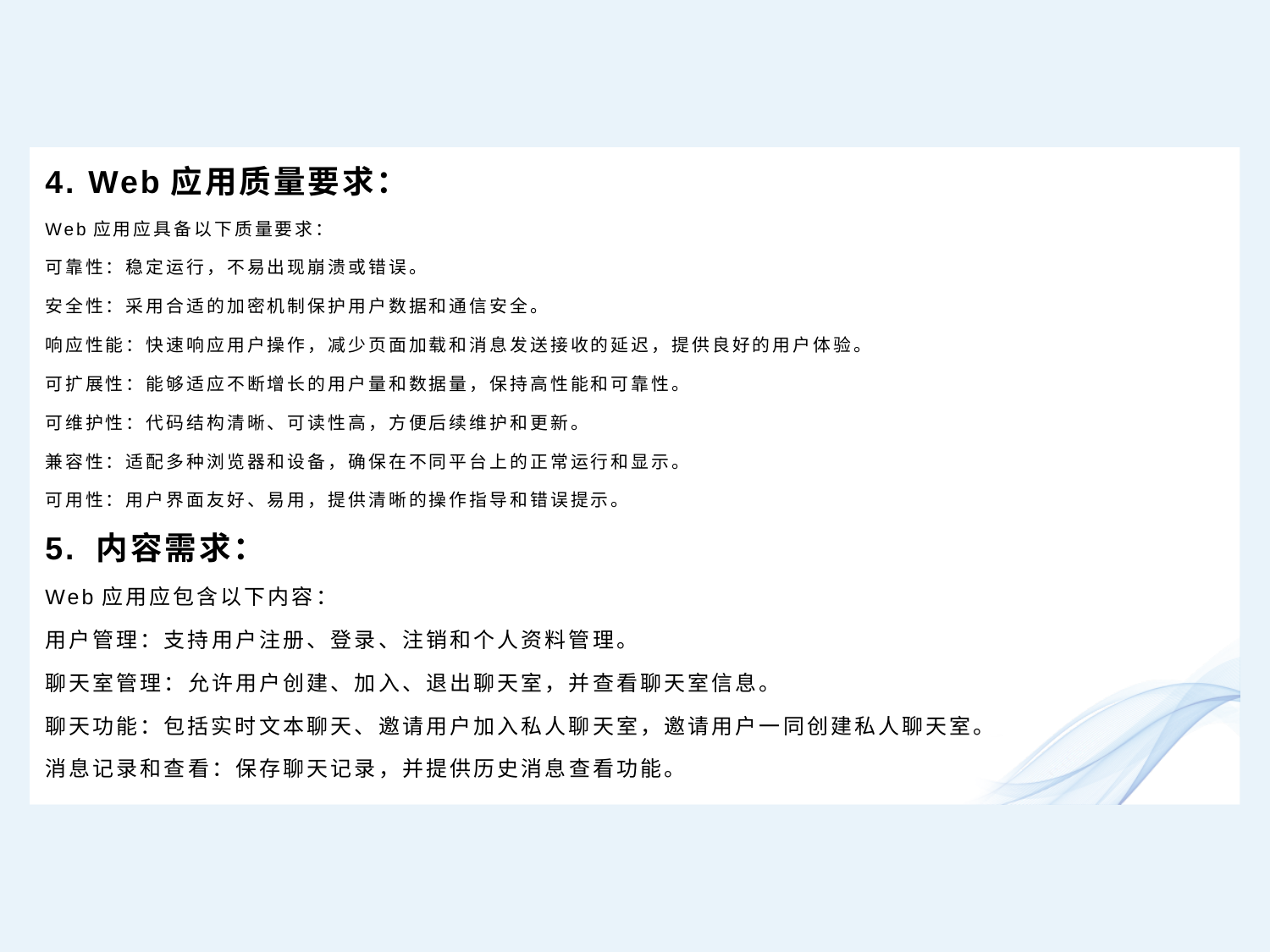

4. Web应用质量要求：
Web应用应具备以下质量要求：
可靠性：稳定运行，不易出现崩溃或错误。
安全性：采用合适的加密机制保护用户数据和通信安全。
响应性能：快速响应用户操作，减少页面加载和消息发送接收的延迟，提供良好的用户体验。
可扩展性：能够适应不断增长的用户量和数据量，保持高性能和可靠性。
可维护性：代码结构清晰、可读性高，方便后续维护和更新。
兼容性：适配多种浏览器和设备，确保在不同平台上的正常运行和显示。
可用性：用户界面友好、易用，提供清晰的操作指导和错误提示。
5. 内容需求：
Web应用应包含以下内容：
用户管理：支持用户注册、登录、注销和个人资料管理。
聊天室管理：允许用户创建、加入、退出聊天室，并查看聊天室信息。
聊天功能：包括实时文本聊天、邀请用户加入私人聊天室，邀请用户一同创建私人聊天室。
消息记录和查看：保存聊天记录，并提供历史消息查看功能。